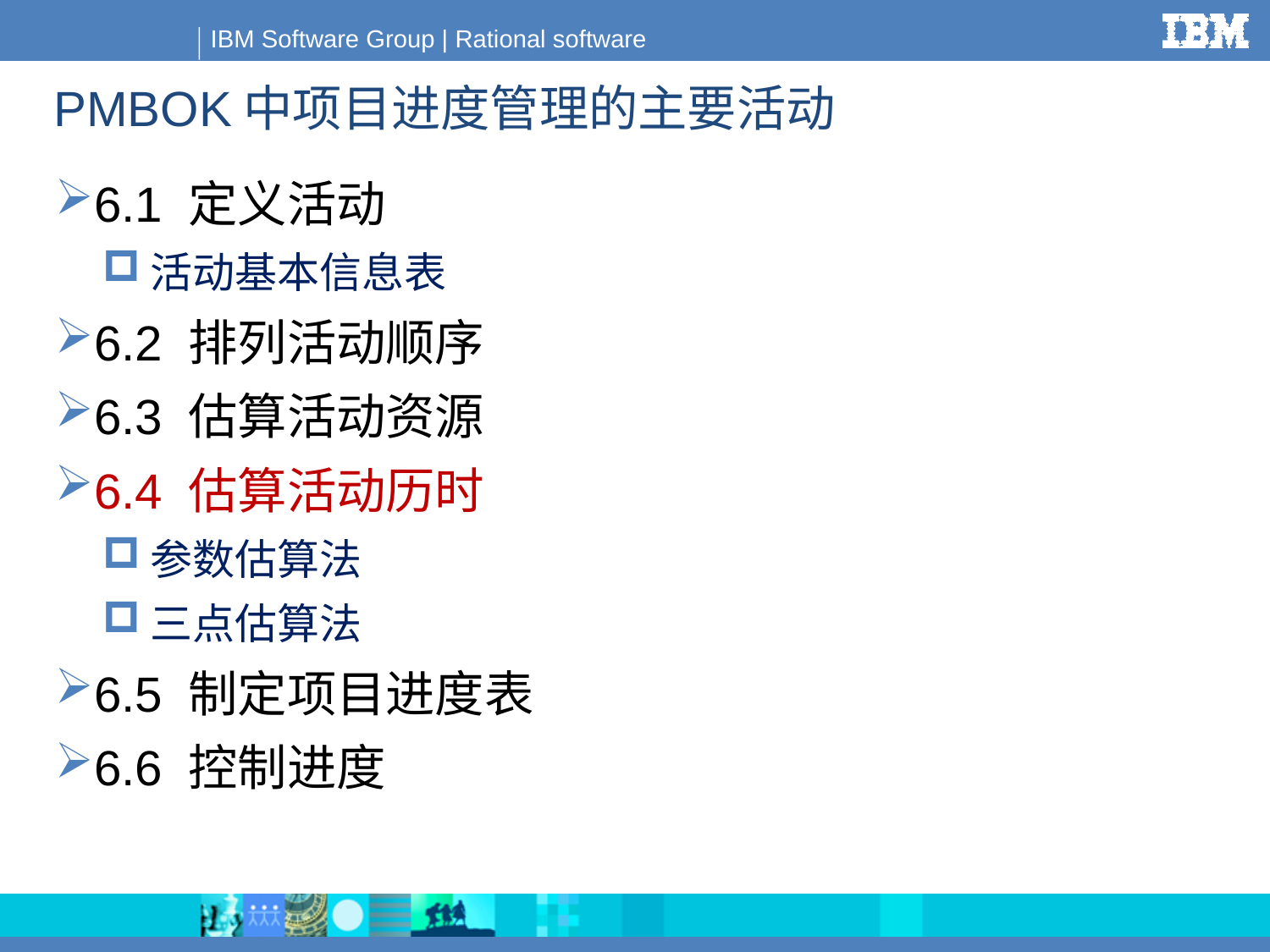

PMBOK中项目进度管理的主要活动
6.1 定义活动
活动基本信息表
6.2 排列活动顺序
6.3 估算活动资源
6.4 估算活动历时
参数估算法
三点估算法
6.5 制定项目进度表
6.6 控制进度